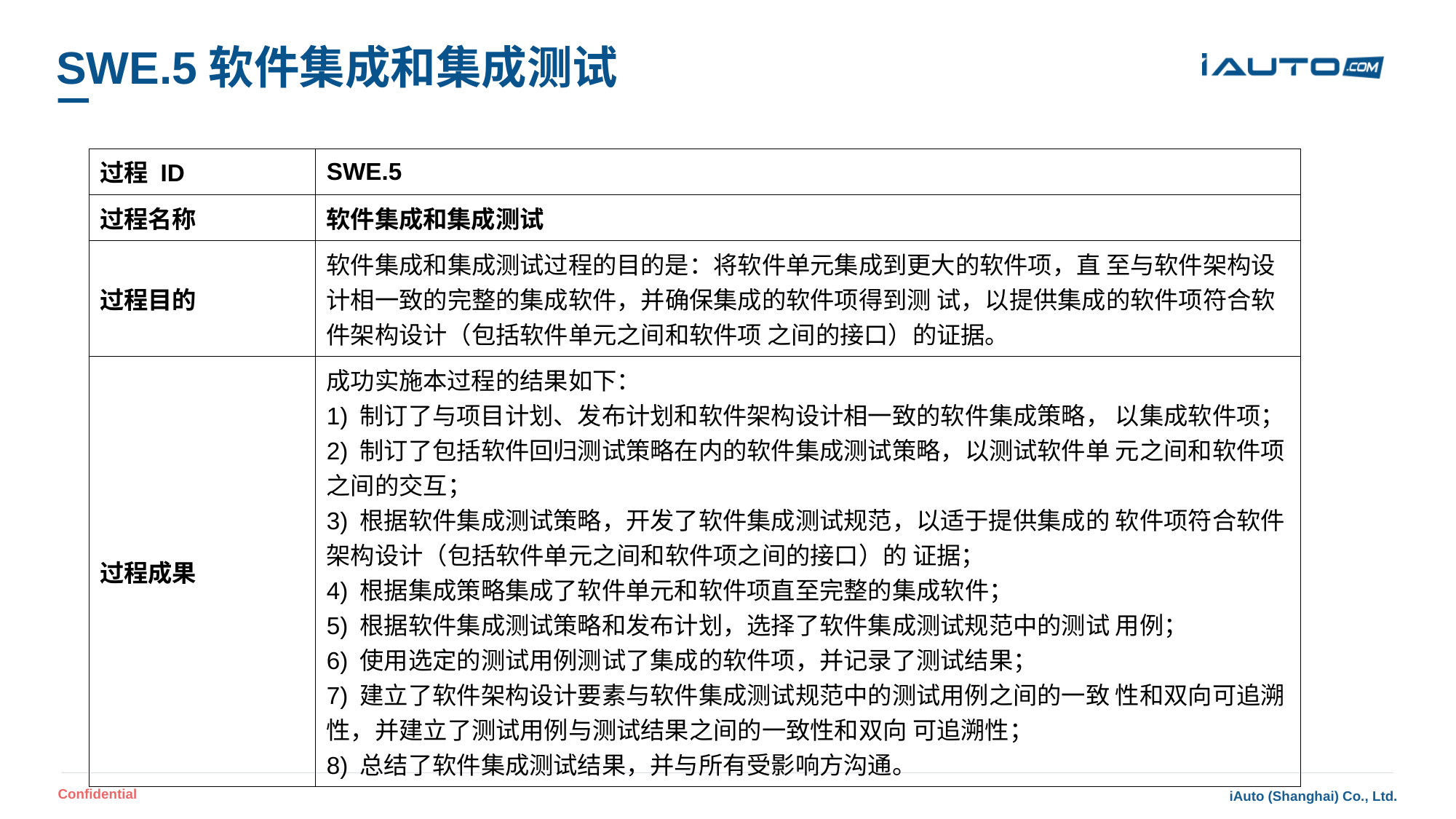

# SWE.5软件集成和集成测试
| 过程 ID | SWE.5 |
| --- | --- |
| 过程名称 | 软件集成和集成测试 |
| 过程目的 | 软件集成和集成测试过程的目的是：将软件单元集成到更大的软件项，直 至与软件架构设计相一致的完整的集成软件，并确保集成的软件项得到测 试，以提供集成的软件项符合软件架构设计（包括软件单元之间和软件项 之间的接口）的证据。 |
| 过程成果 | 成功实施本过程的结果如下： 1) 制订了与项目计划、发布计划和软件架构设计相一致的软件集成策略， 以集成软件项； 2) 制订了包括软件回归测试策略在内的软件集成测试策略，以测试软件单 元之间和软件项之间的交互； 3) 根据软件集成测试策略，开发了软件集成测试规范，以适于提供集成的 软件项符合软件架构设计（包括软件单元之间和软件项之间的接口）的 证据； 4) 根据集成策略集成了软件单元和软件项直至完整的集成软件； 5) 根据软件集成测试策略和发布计划，选择了软件集成测试规范中的测试 用例； 6) 使用选定的测试用例测试了集成的软件项，并记录了测试结果； 7) 建立了软件架构设计要素与软件集成测试规范中的测试用例之间的一致 性和双向可追溯性，并建立了测试用例与测试结果之间的一致性和双向 可追溯性； 8) 总结了软件集成测试结果，并与所有受影响方沟通。 |